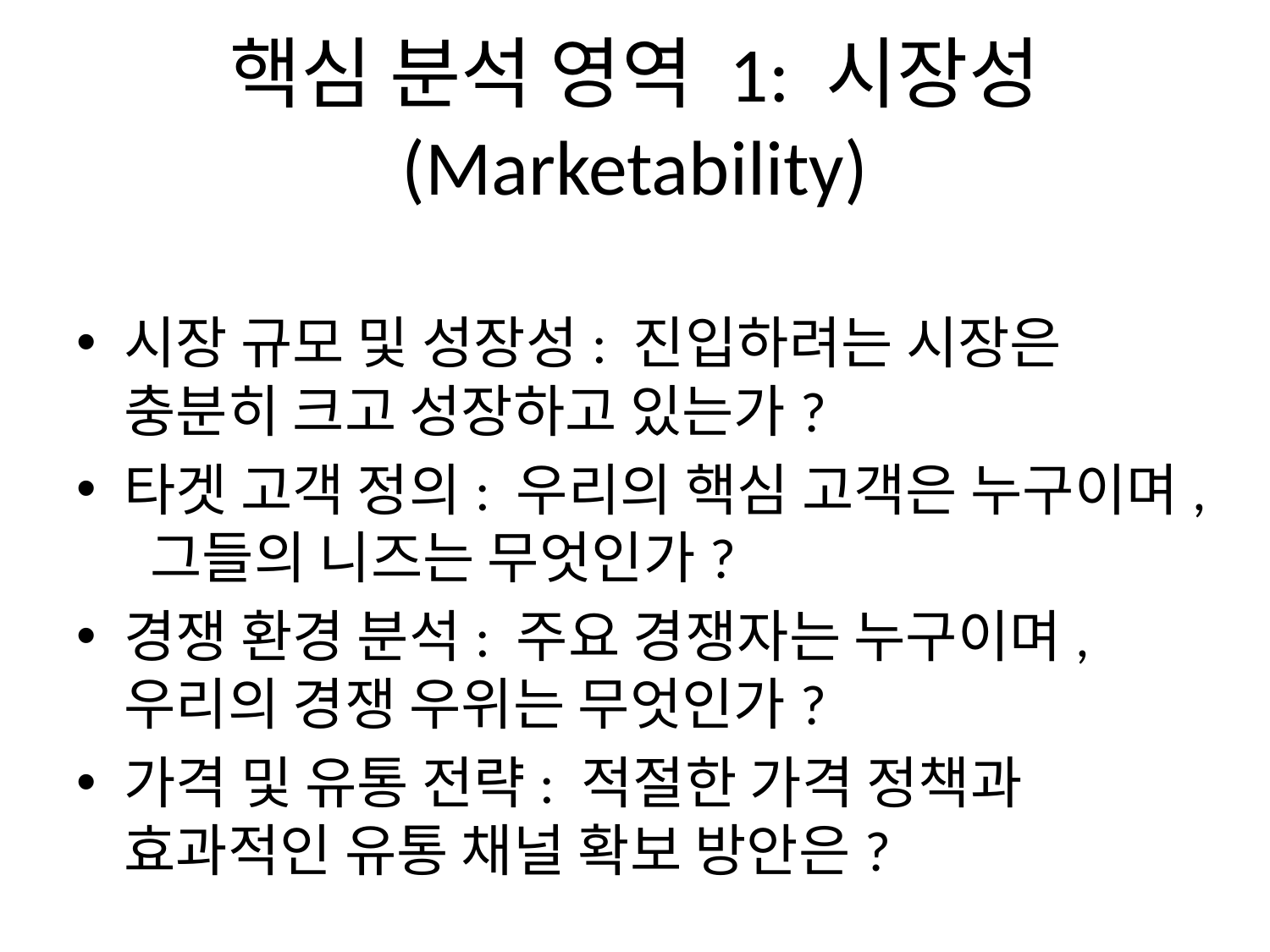

# 핵심 분석 영역 1: 시장성 (Marketability)

시장 규모 및 성장성: 진입하려는 시장은 충분히 크고 성장하고 있는가?
타겟 고객 정의: 우리의 핵심 고객은 누구이며, 그들의 니즈는 무엇인가?
경쟁 환경 분석: 주요 경쟁자는 누구이며, 우리의 경쟁 우위는 무엇인가?
가격 및 유통 전략: 적절한 가격 정책과 효과적인 유통 채널 확보 방안은?